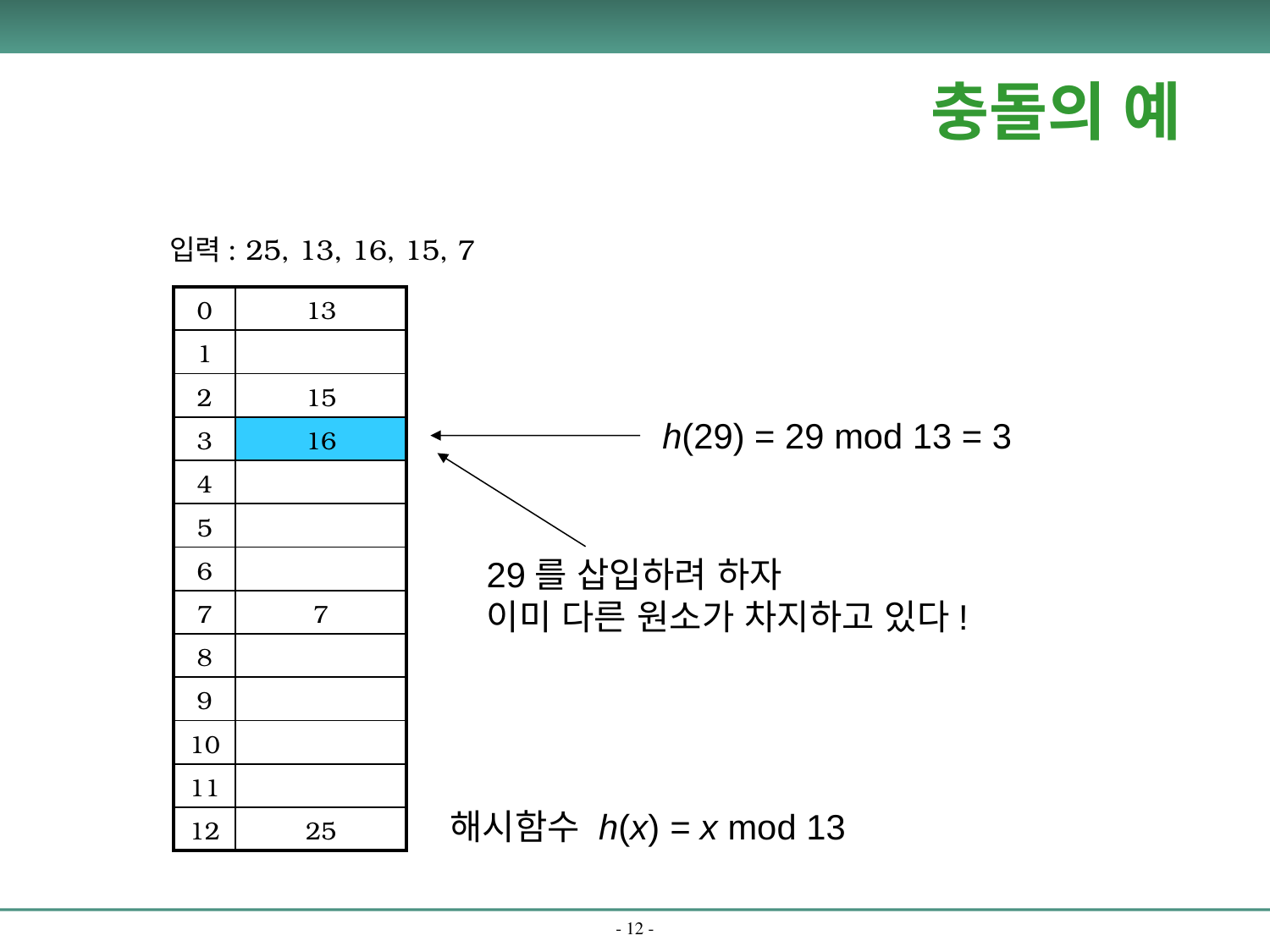

# 충돌의 예
입력: 25, 13, 16, 15, 7
| 0 | 13 |
| --- | --- |
| 1 |  |
| 2 | 15 |
| 3 | 16 |
| 4 |  |
| 5 |  |
| 6 |  |
| 7 | 7 |
| 8 |  |
| 9 |  |
| 10 |  |
| 11 |  |
| 12 | 25 |
h(29) = 29 mod 13 = 3

29를 삽입하려 하자
이미 다른 원소가 차지하고 있다!
해시함수 h(x) = x mod 13